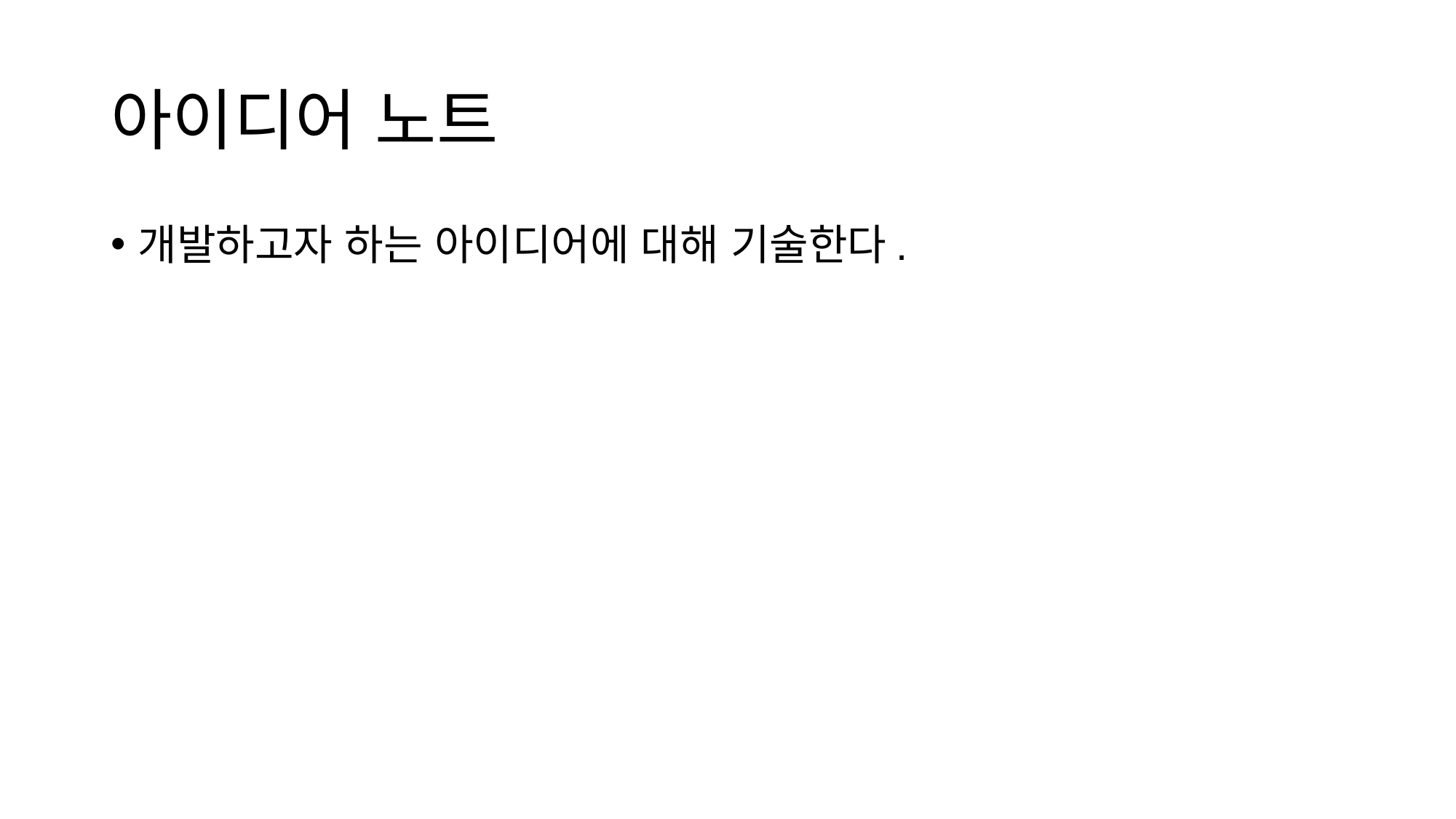

# 아이디어 노트
개발하고자 하는 아이디어에 대해 기술한다.